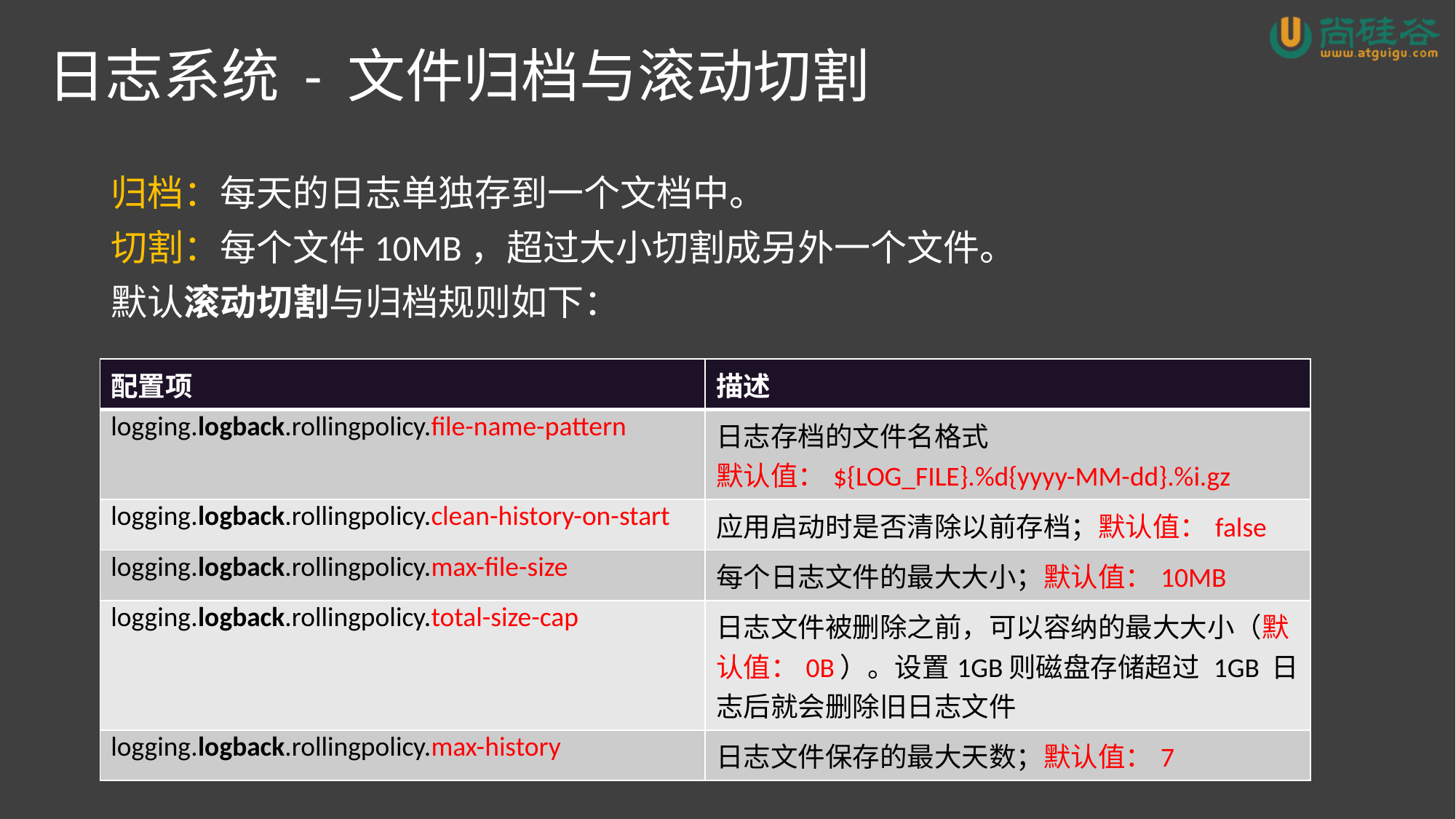

# 日志系统 - 文件归档与滚动切割
归档：每天的日志单独存到一个文档中。
切割：每个文件10MB，超过大小切割成另外一个文件。
默认滚动切割与归档规则如下：

| 配置项 | 描述 |
| --- | --- |
| logging.logback.rollingpolicy.file-name-pattern | 日志存档的文件名格式 默认值：${LOG\_FILE}.%d{yyyy-MM-dd}.%i.gz |
| logging.logback.rollingpolicy.clean-history-on-start | 应用启动时是否清除以前存档；默认值：false |
| logging.logback.rollingpolicy.max-file-size | 每个日志文件的最大大小；默认值：10MB |
| logging.logback.rollingpolicy.total-size-cap | 日志文件被删除之前，可以容纳的最大大小（默认值：0B）。设置1GB则磁盘存储超过 1GB 日志后就会删除旧日志文件 |
| logging.logback.rollingpolicy.max-history | 日志文件保存的最大天数；默认值：7 |